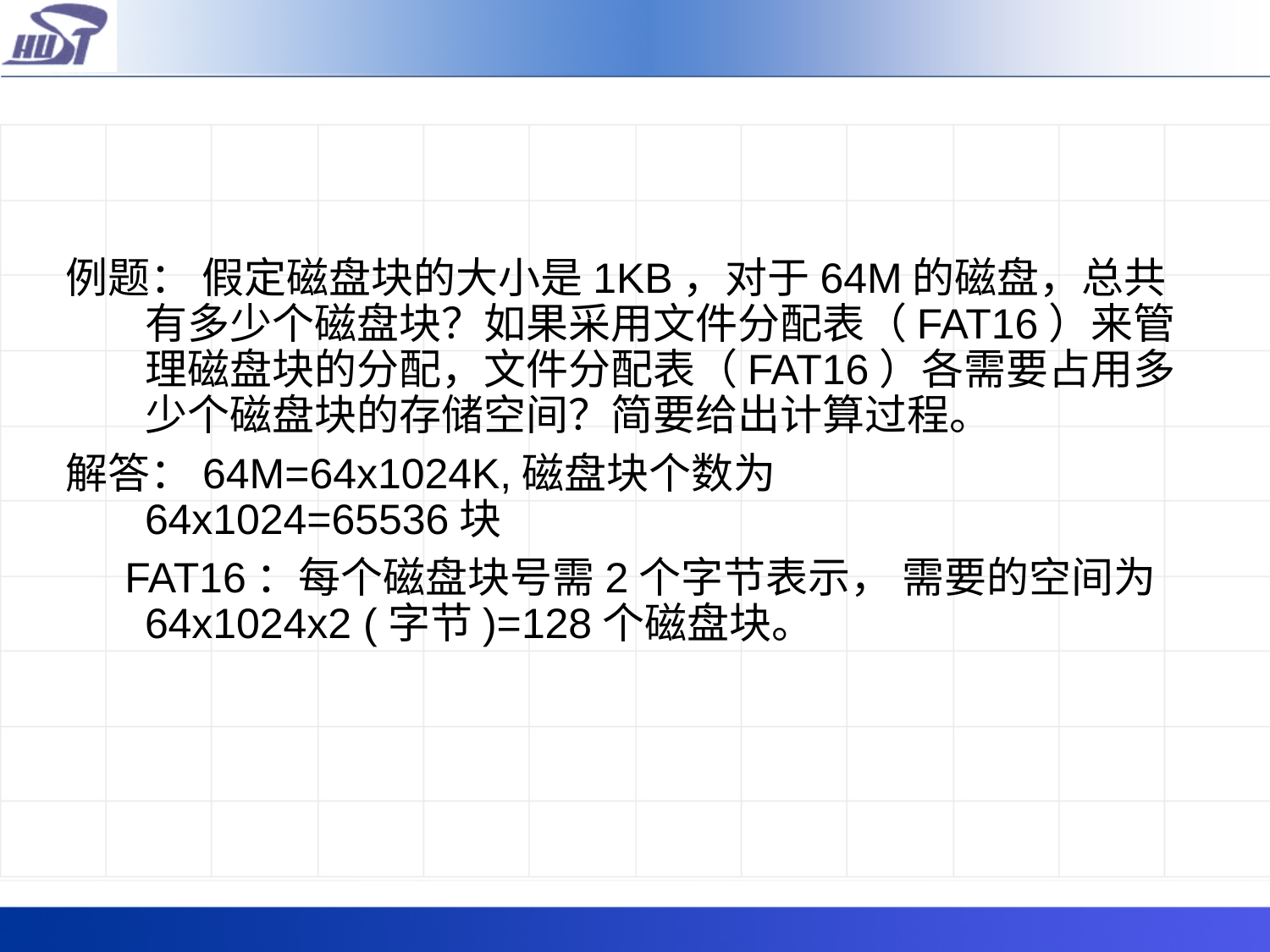

例题： 假定磁盘块的大小是1KB，对于64M的磁盘，总共有多少个磁盘块？如果采用文件分配表（FAT16）来管理磁盘块的分配，文件分配表（FAT16）各需要占用多少个磁盘块的存储空间？简要给出计算过程。
解答：64M=64x1024K,磁盘块个数为    		  64x1024=65536块
     FAT16：每个磁盘块号需2个字节表示， 需要的空间为64x1024x2 (字节)=128个磁盘块。